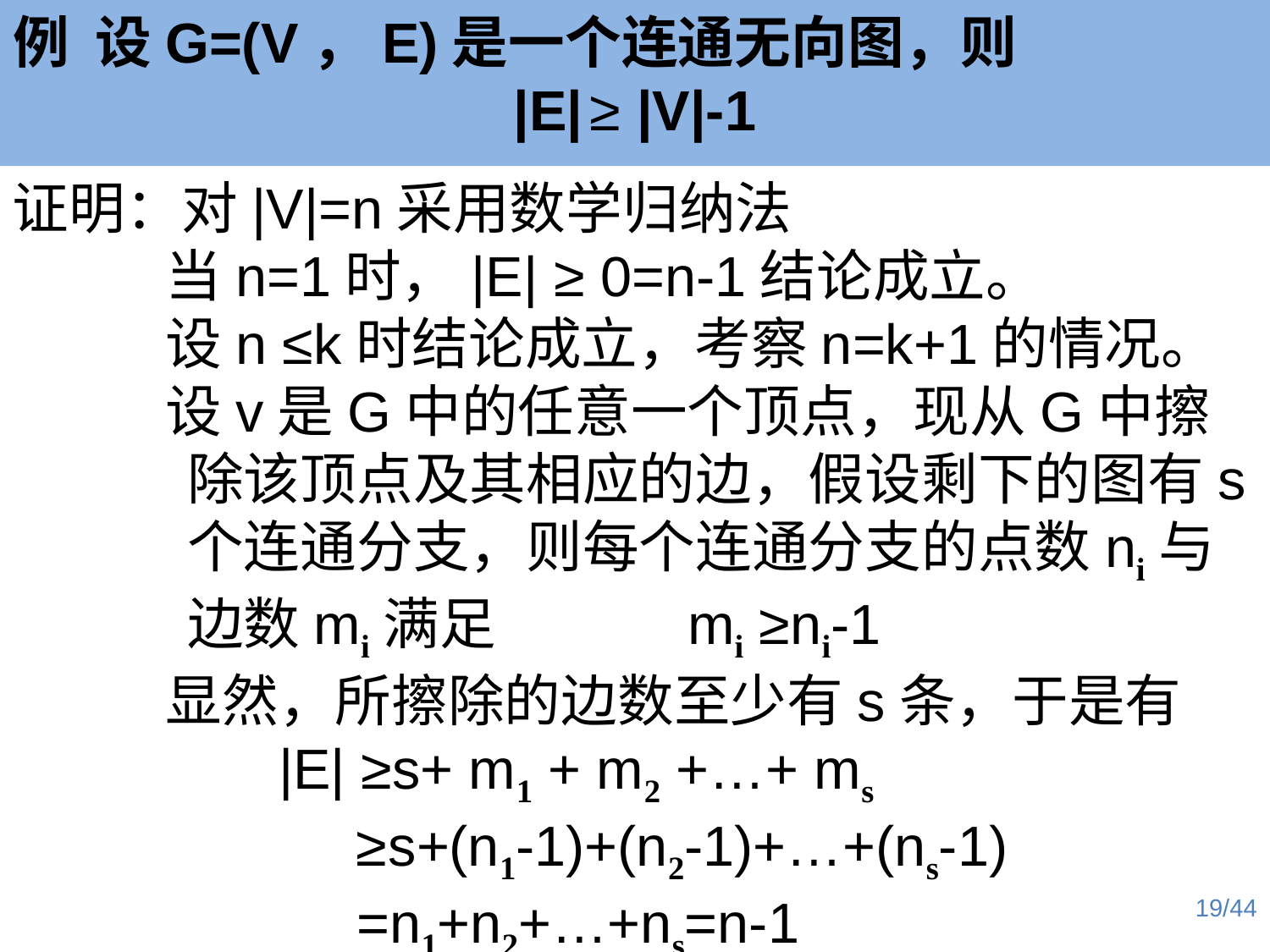

例  设G=(V，E)是一个连通无向图，则
|E| ≥ |V|-1
证明：对|V|=n采用数学归纳法
           当n=1时，|E| ≥ 0=n-1结论成立。
           设n ≤k时结论成立，考察n=k+1的情况。
           设v是G中的任意一个顶点，现从G中擦除该顶点及其相应的边，假设剩下的图有s个连通分支，则每个连通分支的点数ni与边数mi满足              mi ≥ni-1
           显然，所擦除的边数至少有s条，于是有
                 |E| ≥s+ m1 + m2 +…+ ms
                      ≥s+(n1-1)+(n2-1)+…+(ns-1)
                      =n1+n2+…+ns=n-1

19/44